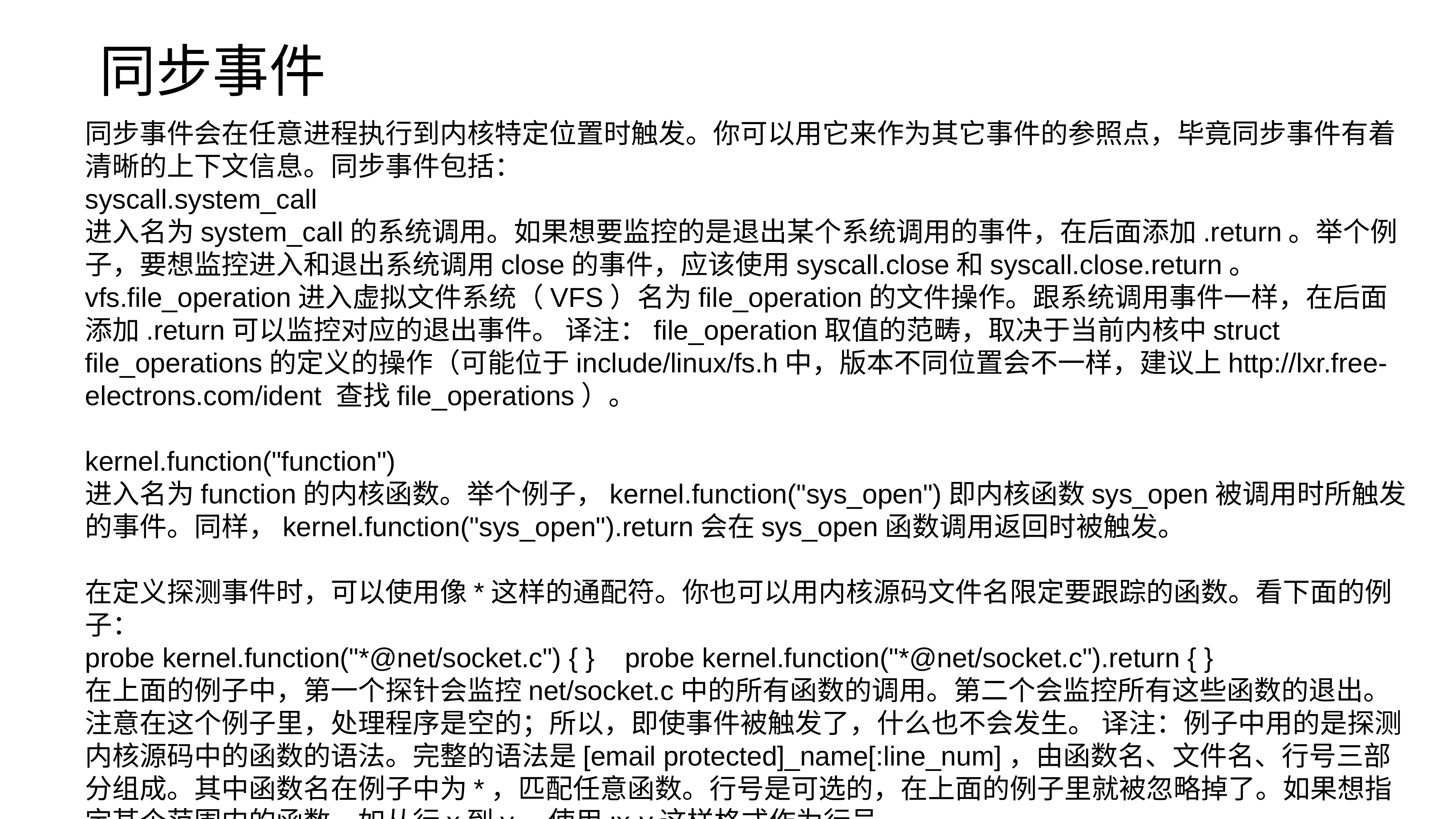

同步事件
同步事件会在任意进程执行到内核特定位置时触发。你可以用它来作为其它事件的参照点，毕竟同步事件有着清晰的上下文信息。同步事件包括：
syscall.system_call
进入名为system_call的系统调用。如果想要监控的是退出某个系统调用的事件，在后面添加.return。举个例子，要想监控进入和退出系统调用close的事件，应该使用syscall.close和syscall.close.return。
vfs.file_operation进入虚拟文件系统（VFS）名为file_operation的文件操作。跟系统调用事件一样，在后面添加.return可以监控对应的退出事件。 译注：file_operation取值的范畴，取决于当前内核中struct file_operations的定义的操作（可能位于include/linux/fs.h中，版本不同位置会不一样，建议上http://lxr.free-electrons.com/ident 查找file_operations）。

kernel.function("function")
进入名为function的内核函数。举个例子，kernel.function("sys_open")即内核函数sys_open被调用时所触发的事件。同样，kernel.function("sys_open").return会在sys_open函数调用返回时被触发。

在定义探测事件时，可以使用像*这样的通配符。你也可以用内核源码文件名限定要跟踪的函数。看下面的例子：
probe kernel.function("*@net/socket.c") { }    probe kernel.function("*@net/socket.c").return { }
在上面的例子中，第一个探针会监控net/socket.c中的所有函数的调用。第二个会监控所有这些函数的退出。注意在这个例子里，处理程序是空的；所以，即使事件被触发了，什么也不会发生。 译注：例子中用的是探测内核源码中的函数的语法。完整的语法是[email protected]_name[:line_num]，由函数名、文件名、行号三部分组成。其中函数名在例子中为*，匹配任意函数。行号是可选的，在上面的例子里就被忽略掉了。如果想指定某个范围内的函数，如从行x到y，使用:x-y这样格式作为行号。